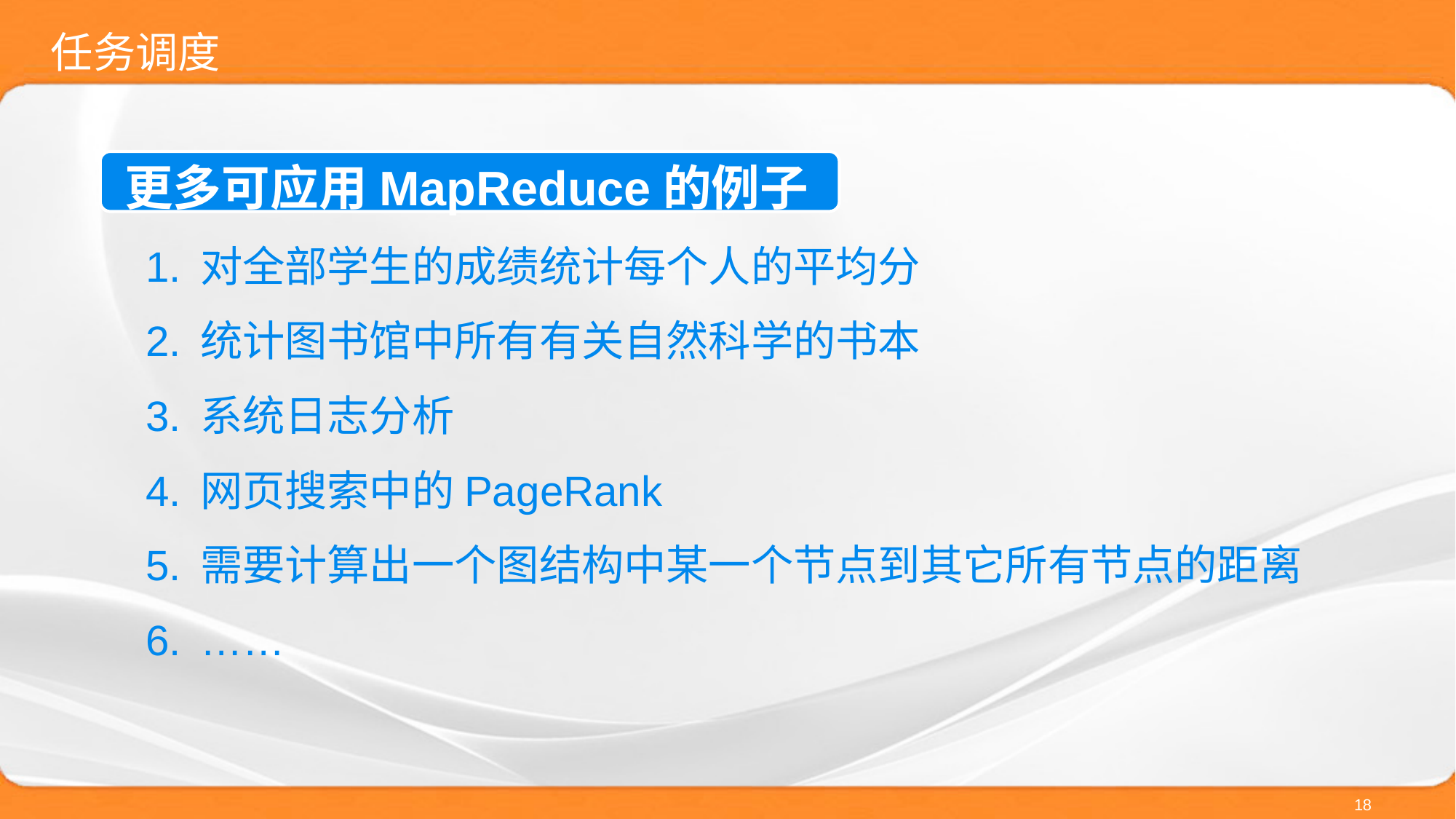

# 任务调度
  更多可应用MapReduce的例子
对全部学生的成绩统计每个人的平均分
统计图书馆中所有有关自然科学的书本
系统日志分析
网页搜索中的PageRank
需要计算出一个图结构中某一个节点到其它所有节点的距离
……

18